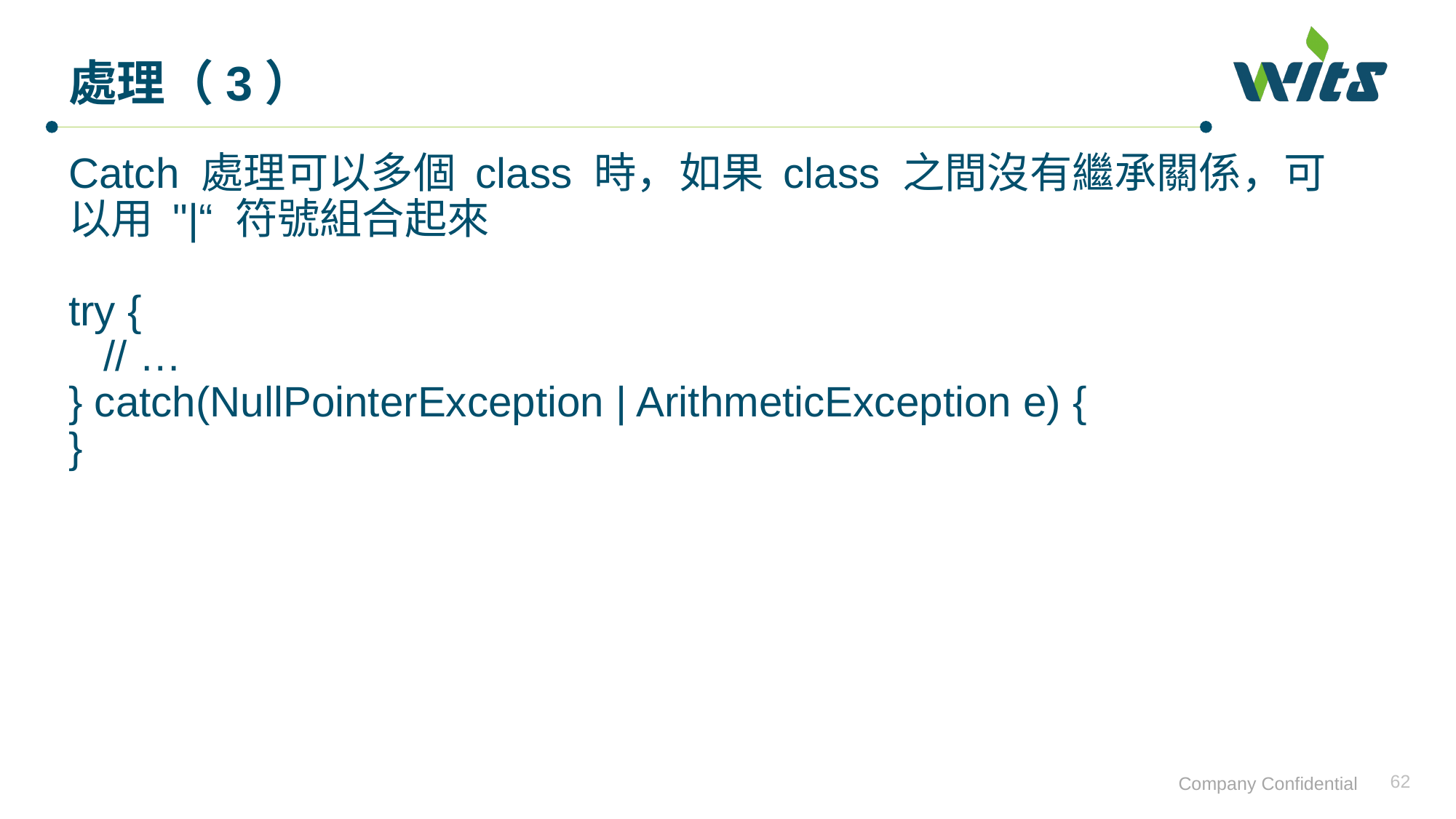

# 處理（3）
Catch 處理可以多個 class 時，如果 class 之間沒有繼承關係，可以用 "|“ 符號組合起來

try {
   // …
} catch(NullPointerException | ArithmeticException e) {
}
62